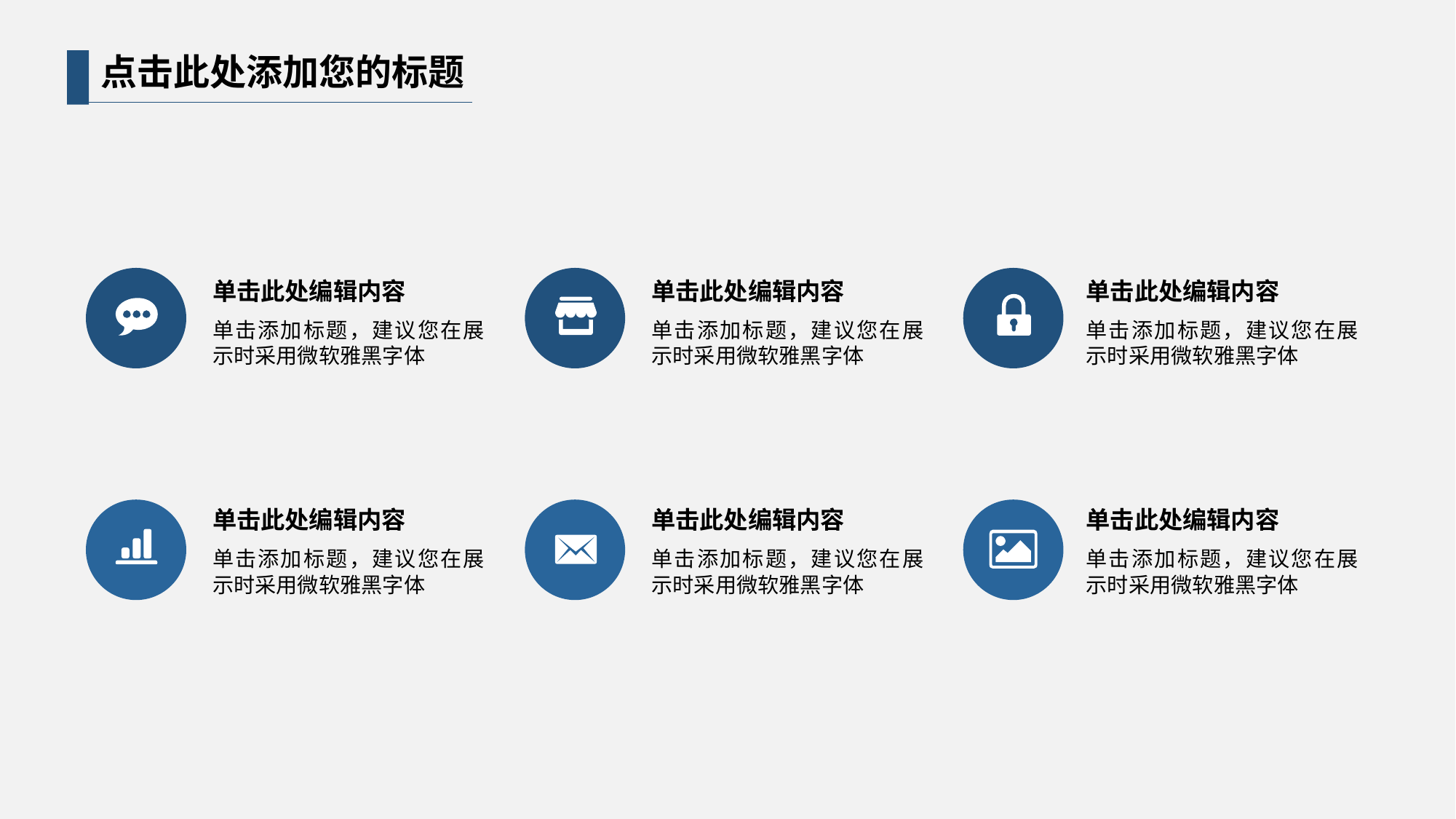

点击此处添加您的标题

单击此处编辑内容
单击添加标题，建议您在展示时采用微软雅黑字体
单击此处编辑内容
单击添加标题，建议您在展示时采用微软雅黑字体
单击此处编辑内容
单击添加标题，建议您在展示时采用微软雅黑字体

单击此处编辑内容
单击添加标题，建议您在展示时采用微软雅黑字体

单击此处编辑内容
单击添加标题，建议您在展示时采用微软雅黑字体

单击此处编辑内容
单击添加标题，建议您在展示时采用微软雅黑字体